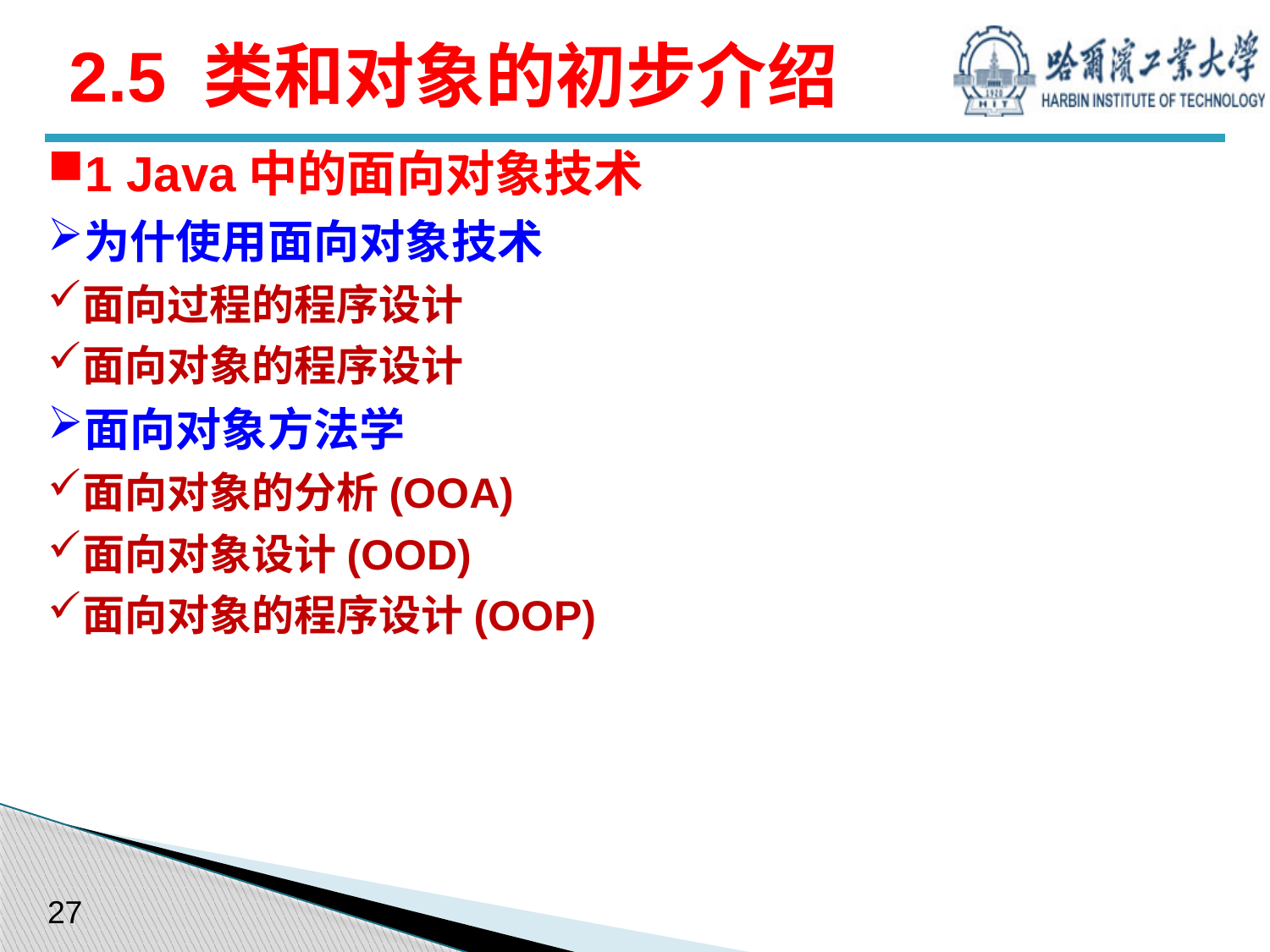

# 2.5 类和对象的初步介绍
1 Java中的面向对象技术
为什使用面向对象技术
面向过程的程序设计
面向对象的程序设计
面向对象方法学
面向对象的分析(OOA)
面向对象设计(OOD)
面向对象的程序设计(OOP)